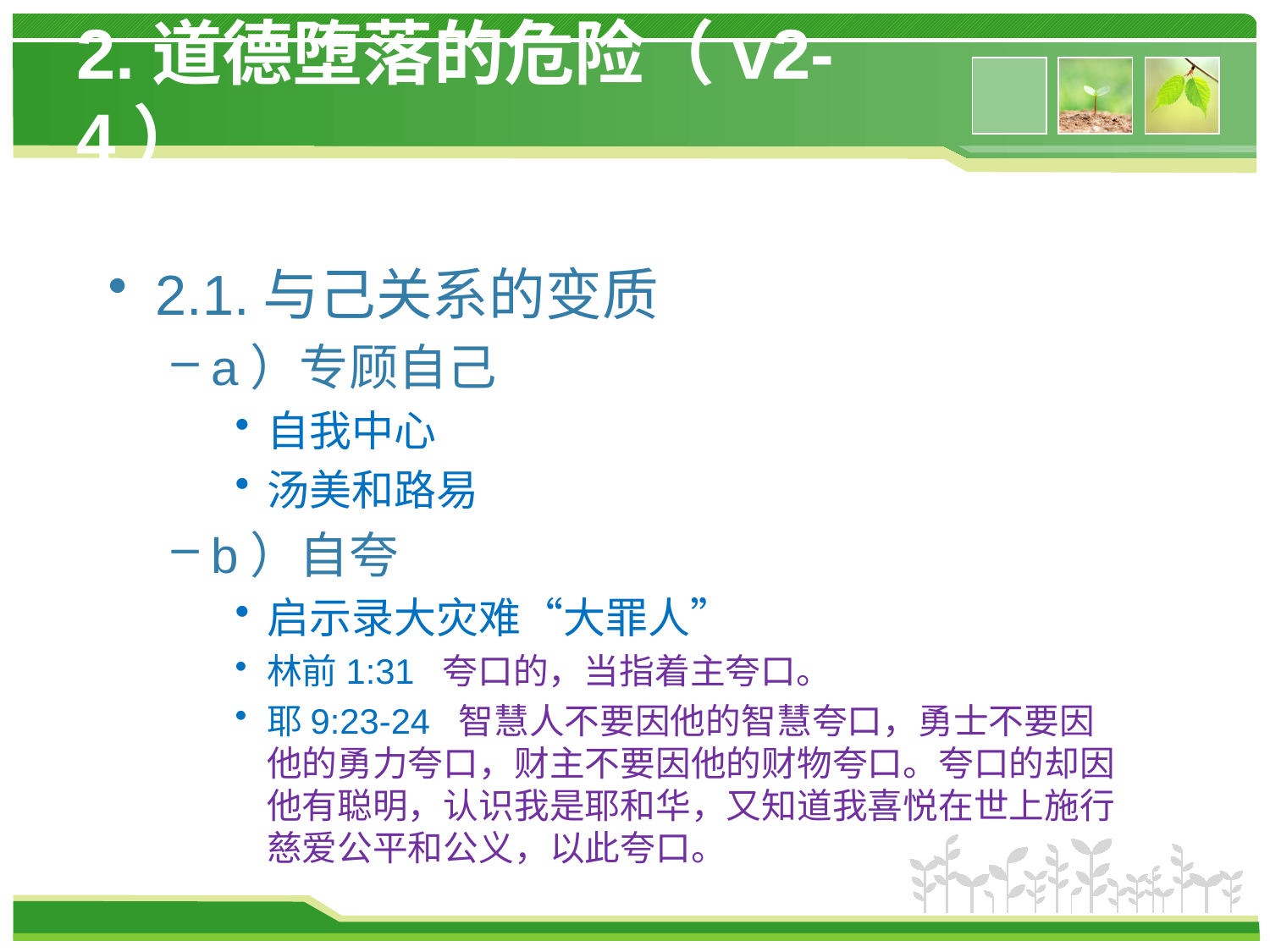

# 2.道德堕落的危险（v2-4）
2.1.与己关系的变质
a）专顾自己
自我中心
汤美和路易
b）自夸
启示录大灾难“大罪人”
林前1:31  夸口的，当指着主夸口。
耶9:23-24  智慧人不要因他的智慧夸口，勇士不要因他的勇力夸口，财主不要因他的财物夸口。夸口的却因他有聪明，认识我是耶和华，又知道我喜悦在世上施行慈爱公平和公义，以此夸口。